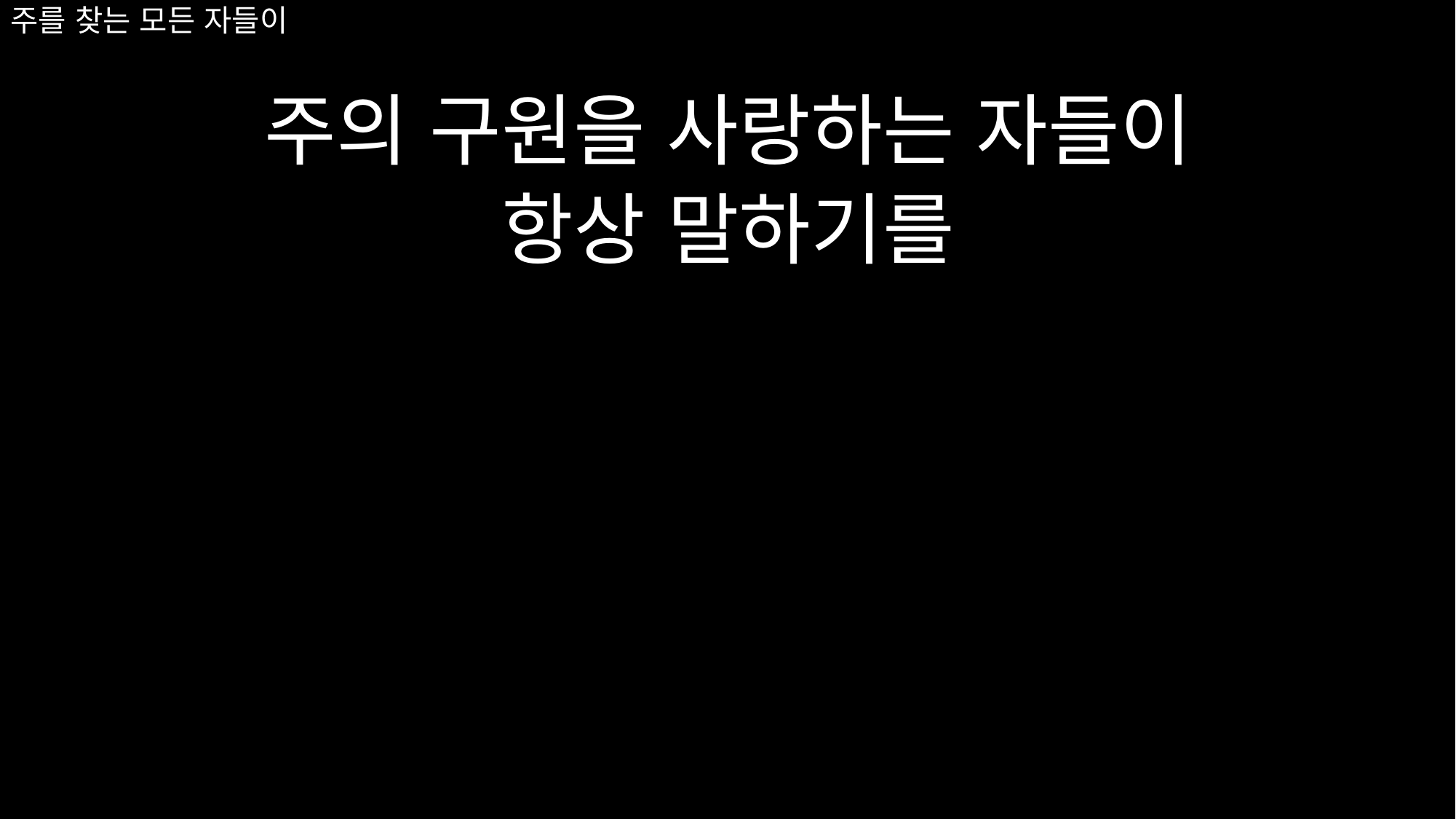

주의 구원을 사랑하는 자들이
항상 말하기를

# 주를 찾는 모든 자들이